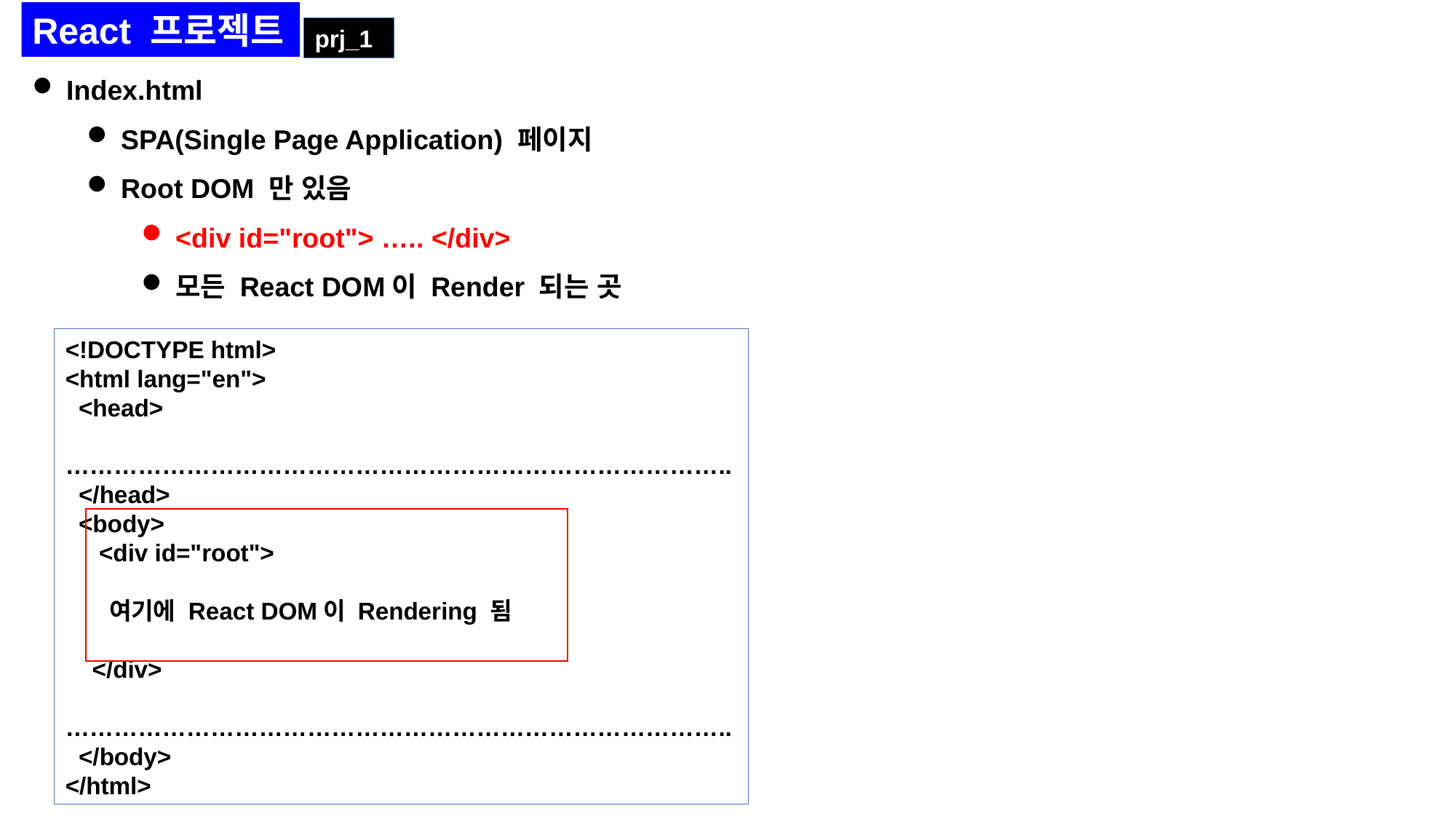

React 프로젝트
prj_1
Index.html
SPA(Single Page Application) 페이지
Root DOM 만 있음
<div id="root"> ….. </div>
모든 React DOM이 Render 되는 곳
<!DOCTYPE html>
<html lang="en">
  <head>
  ………………………………………………………………………..
  </head>
  <body>
     <div id="root">

       여기에 React DOM이 Rendering 됨

    </div>
    ………………………………………………………………………..
  </body>
</html>